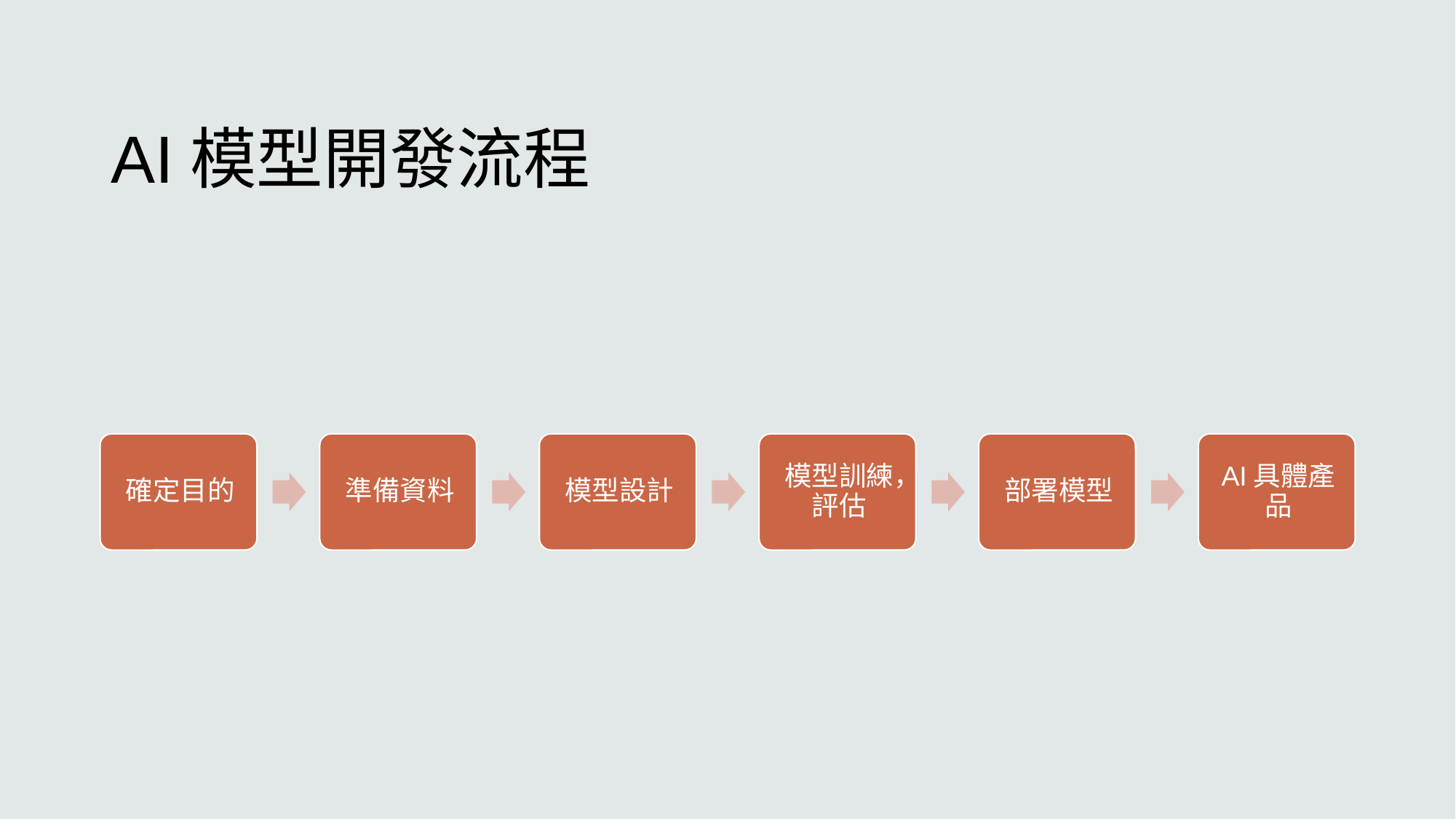

# AI模型開發流程
確定目的

準備資料

模型設計

模型訓練，評估

部署模型

AI具體產品